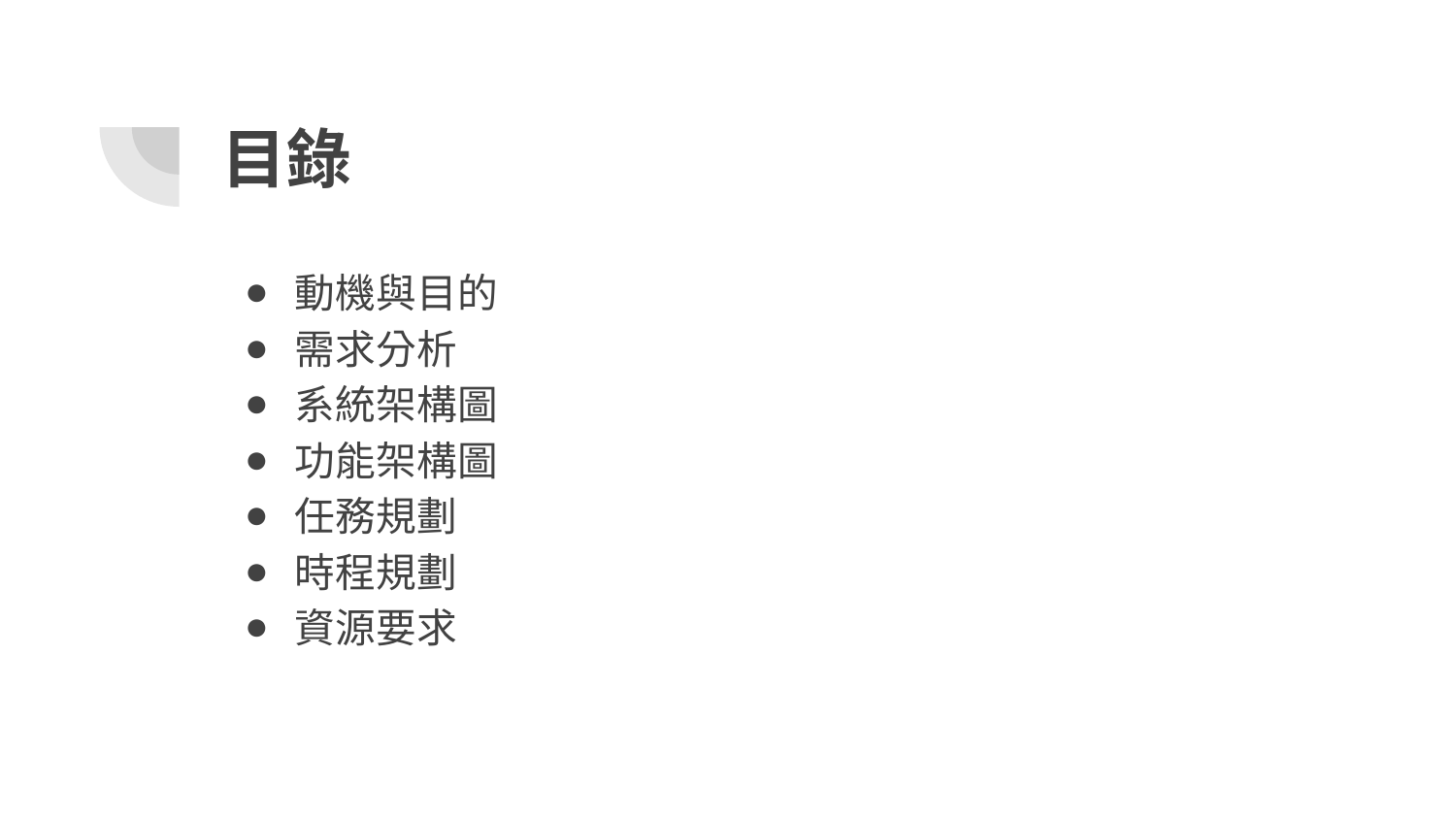

# 目錄

動機與目的
需求分析
系統架構圖
功能架構圖
任務規劃
時程規劃
資源要求